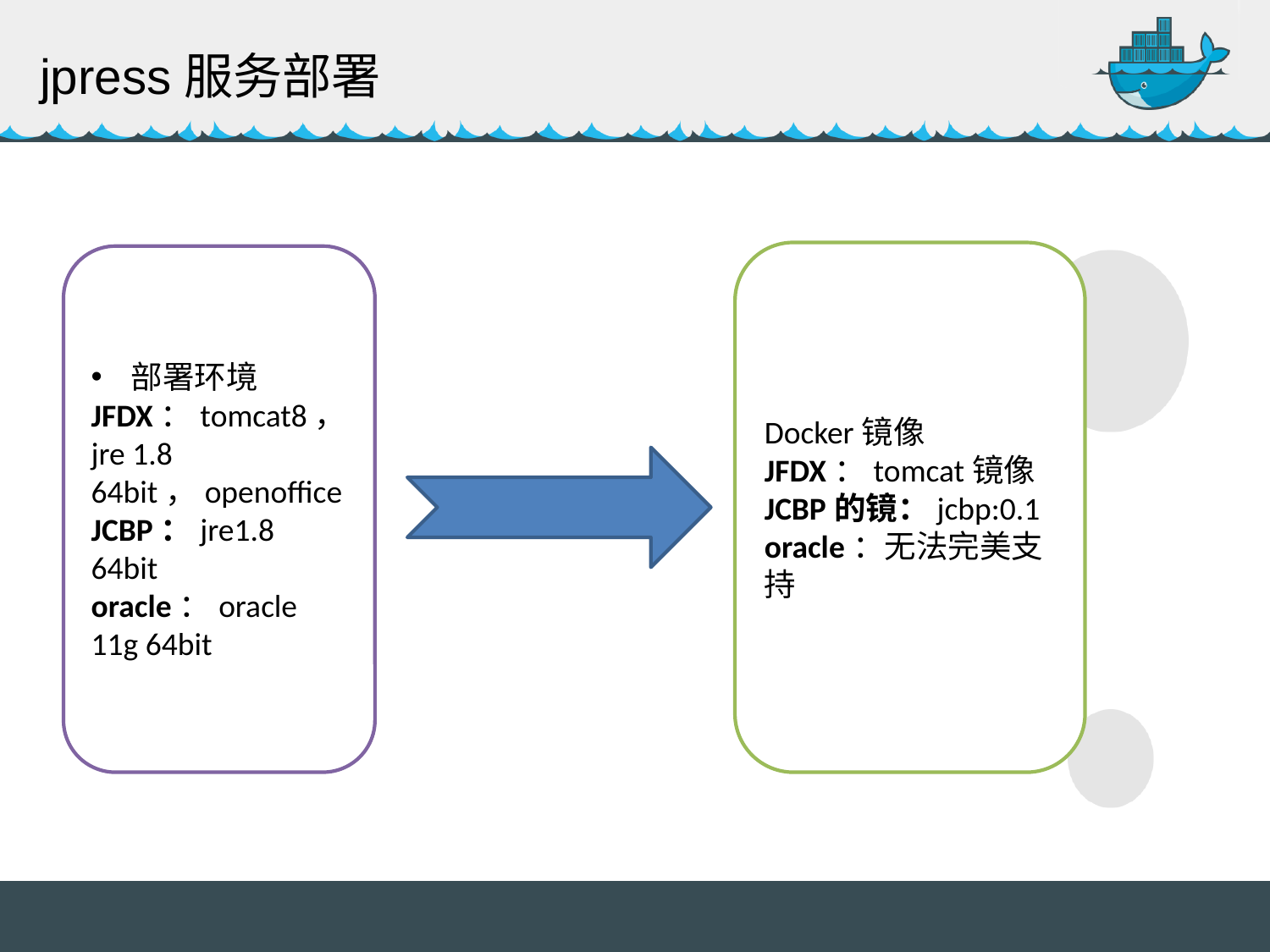

jpress服务部署
#
Docker镜像
JFDX：tomcat镜像
JCBP的镜：jcbp:0.1
oracle：无法完美支持
部署环境
JFDX：tomcat8，jre 1.8 64bit，openoffice
JCBP：jre1.8 64bit
oracle：oracle 11g 64bit